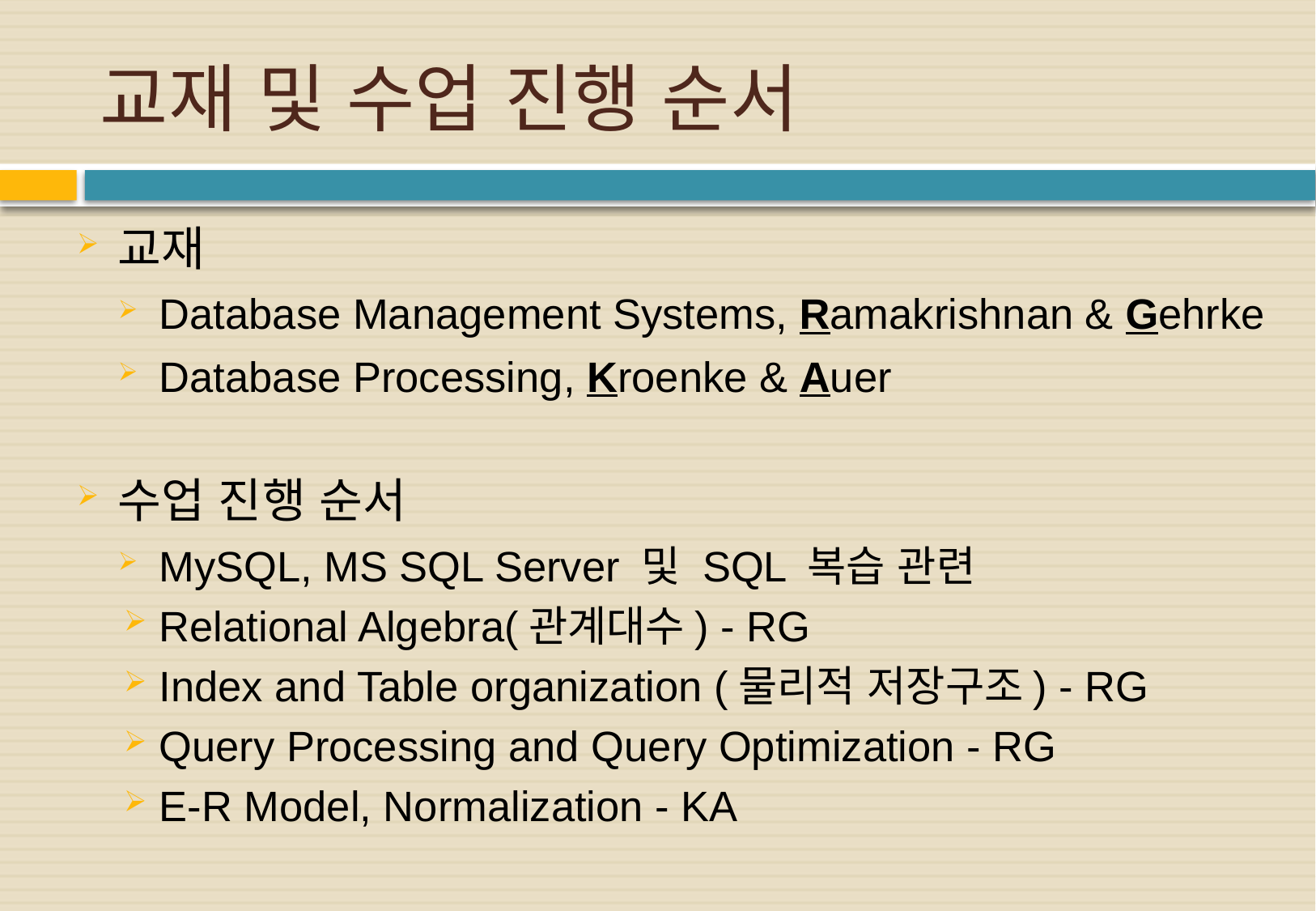

# 교재 및 수업 진행 순서
교재
Database Management Systems, Ramakrishnan & Gehrke
Database Processing, Kroenke & Auer

수업 진행 순서
MySQL, MS SQL Server 및 SQL 복습 관련
Relational Algebra(관계대수) - RG
Index and Table organization (물리적 저장구조) - RG
Query Processing and Query Optimization - RG
E-R Model, Normalization - KA